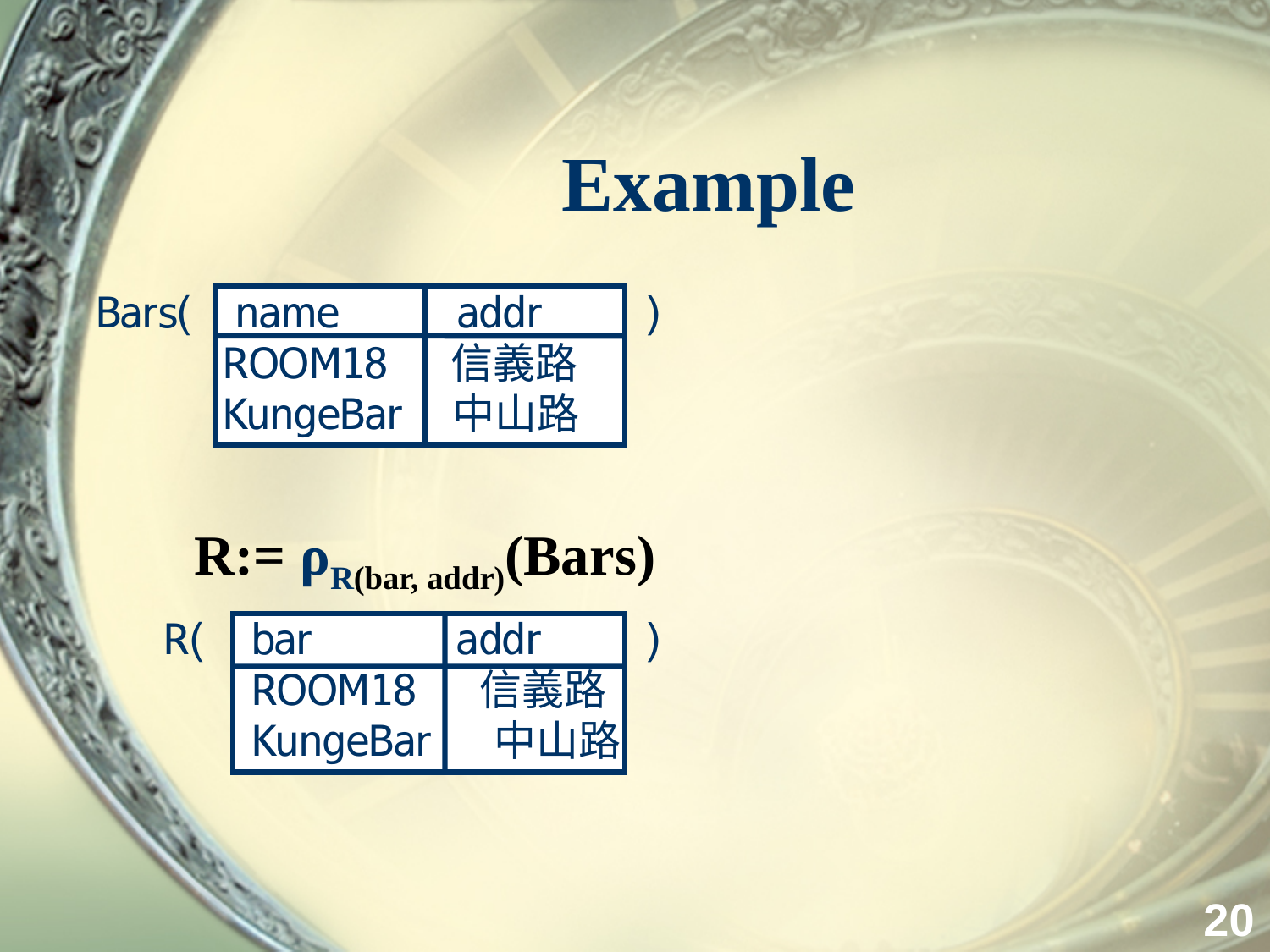

# Example
Bars(	 name         addr        )
	ROOM18    信義路
	KungeBar   中山路

R:= ρR(bar, addr)(Bars)

   R(	bar 	      addr        )
	ROOM18    信義路
	KungeBar    中山路

20